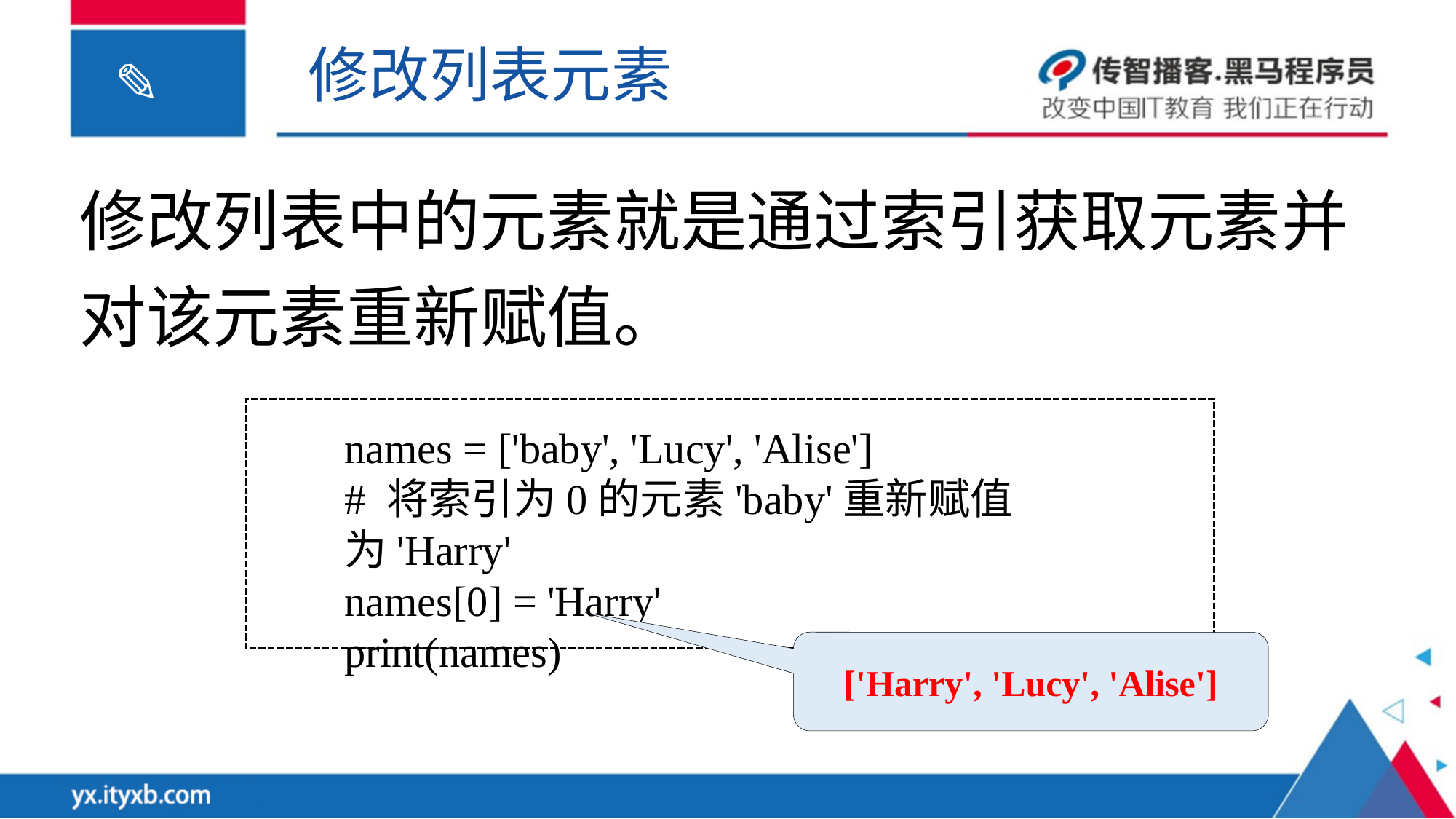

修改列表元素
修改列表中的元素就是通过索引获取元素并对该元素重新赋值。

names = ['baby', 'Lucy', 'Alise']
# 将索引为0的元素'baby'重新赋值为'Harry'
names[0] = 'Harry'
print(names)
['Harry', 'Lucy', 'Alise']